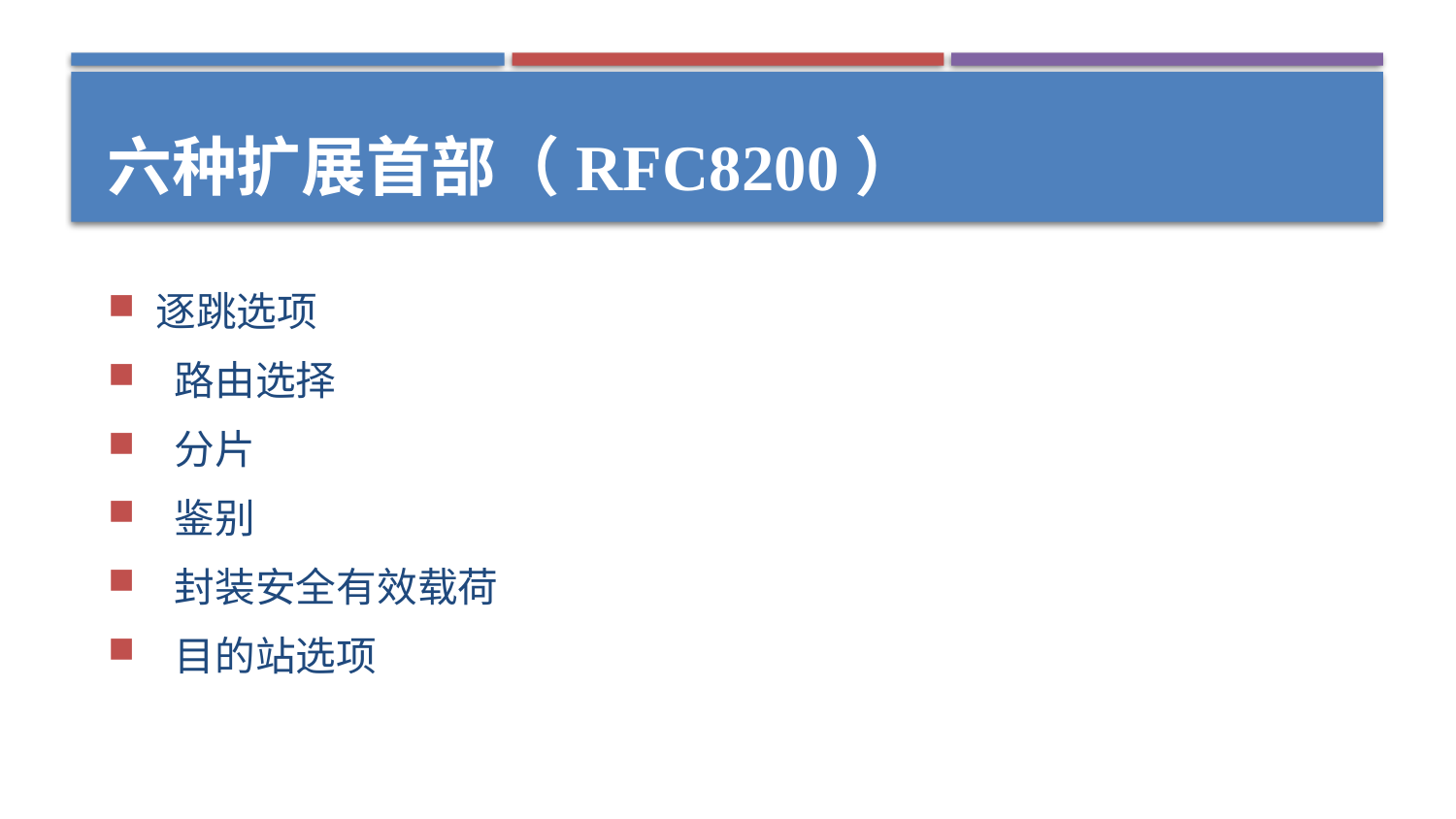

# 六种扩展首部（RFC8200）
逐跳选项
 路由选择
 分片
 鉴别
 封装安全有效载荷
 目的站选项